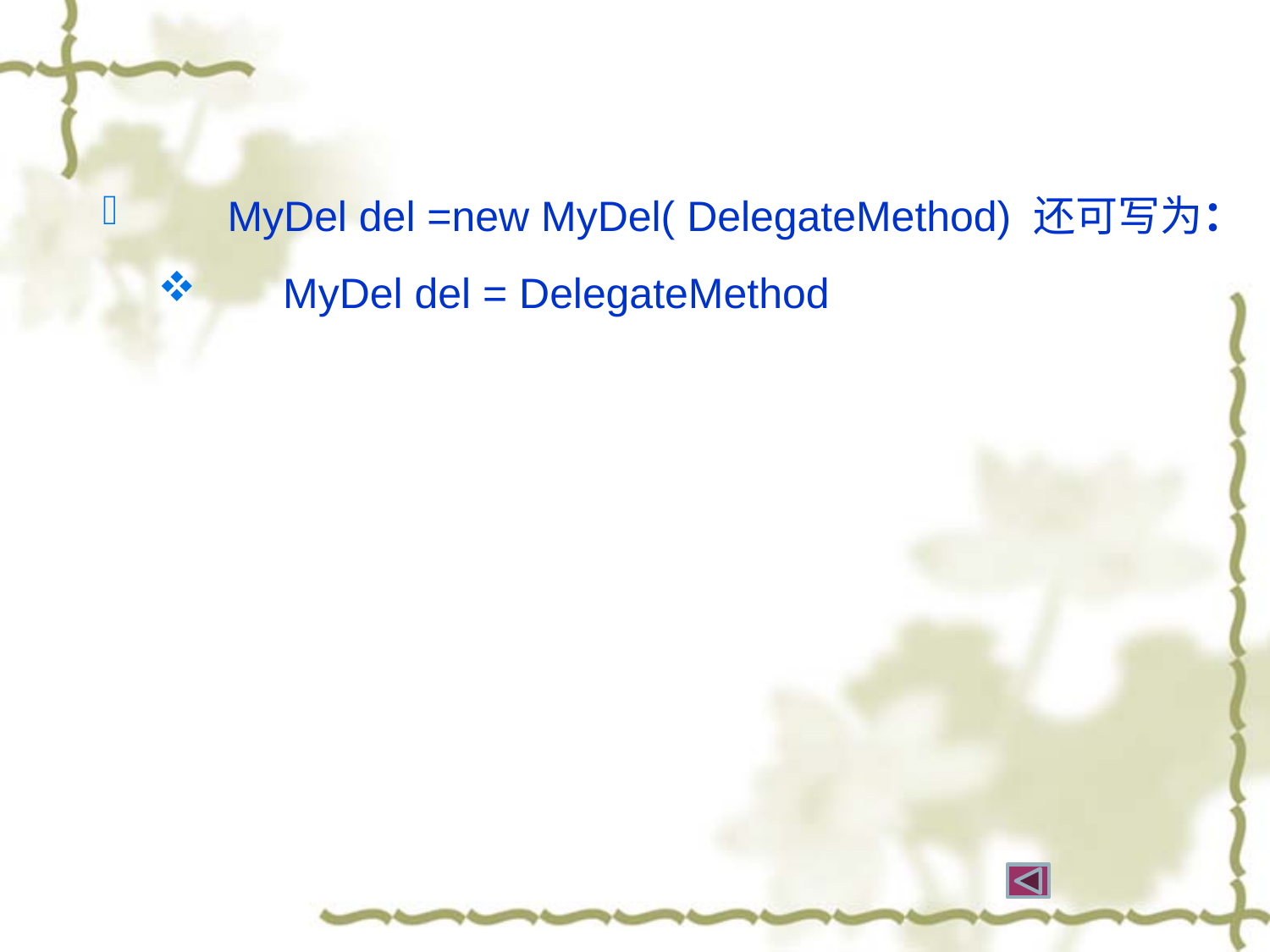

MyDel del =new MyDel( DelegateMethod) 还可写为：
 MyDel del = DelegateMethod